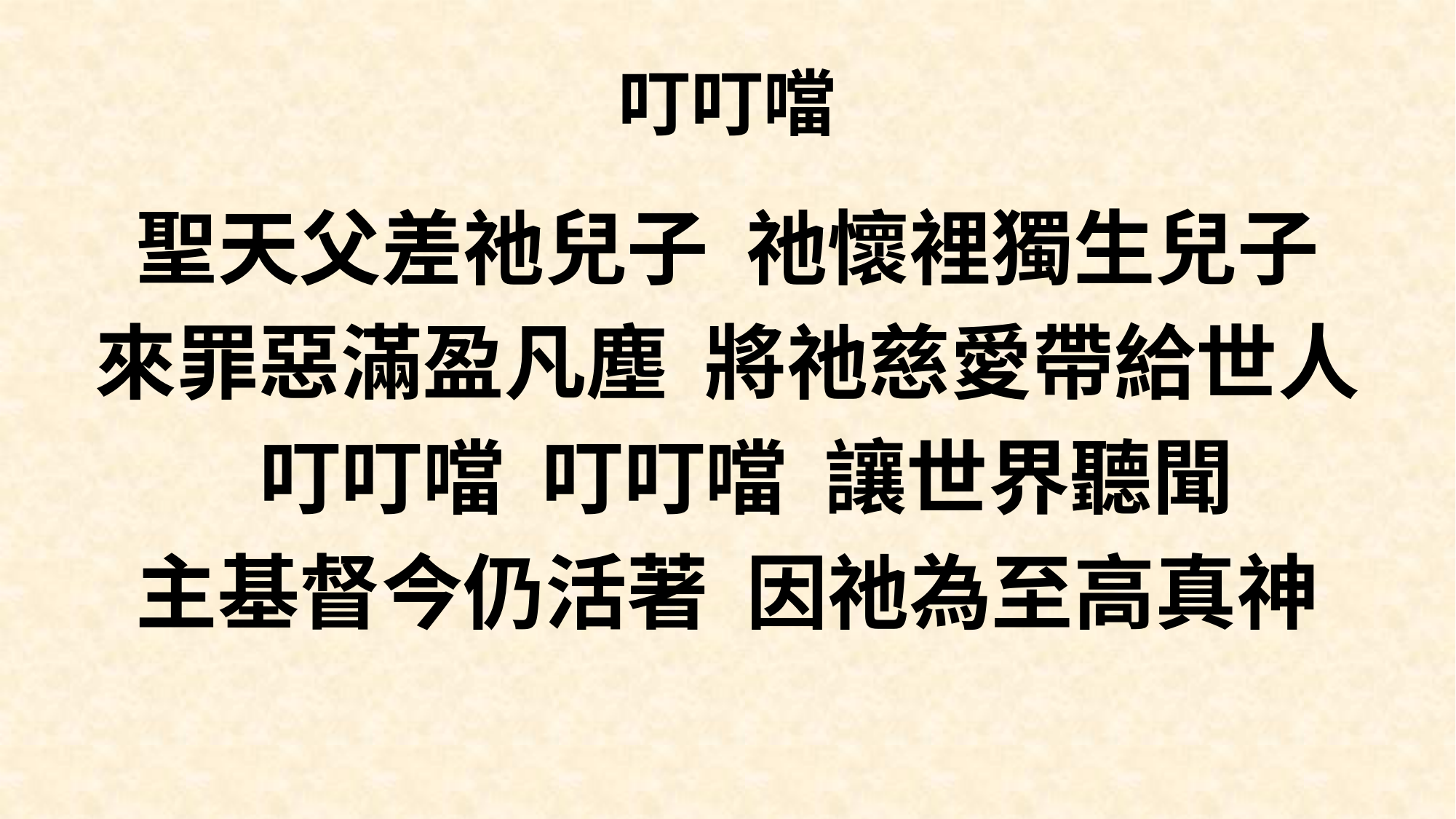

# 叮叮噹
聖天父差祂兒子  祂懷裡獨生兒子
來罪惡滿盈凡塵  將祂慈愛帶給世人
 叮叮噹  叮叮噹  讓世界聽聞
主基督今仍活著  因祂為至高真神